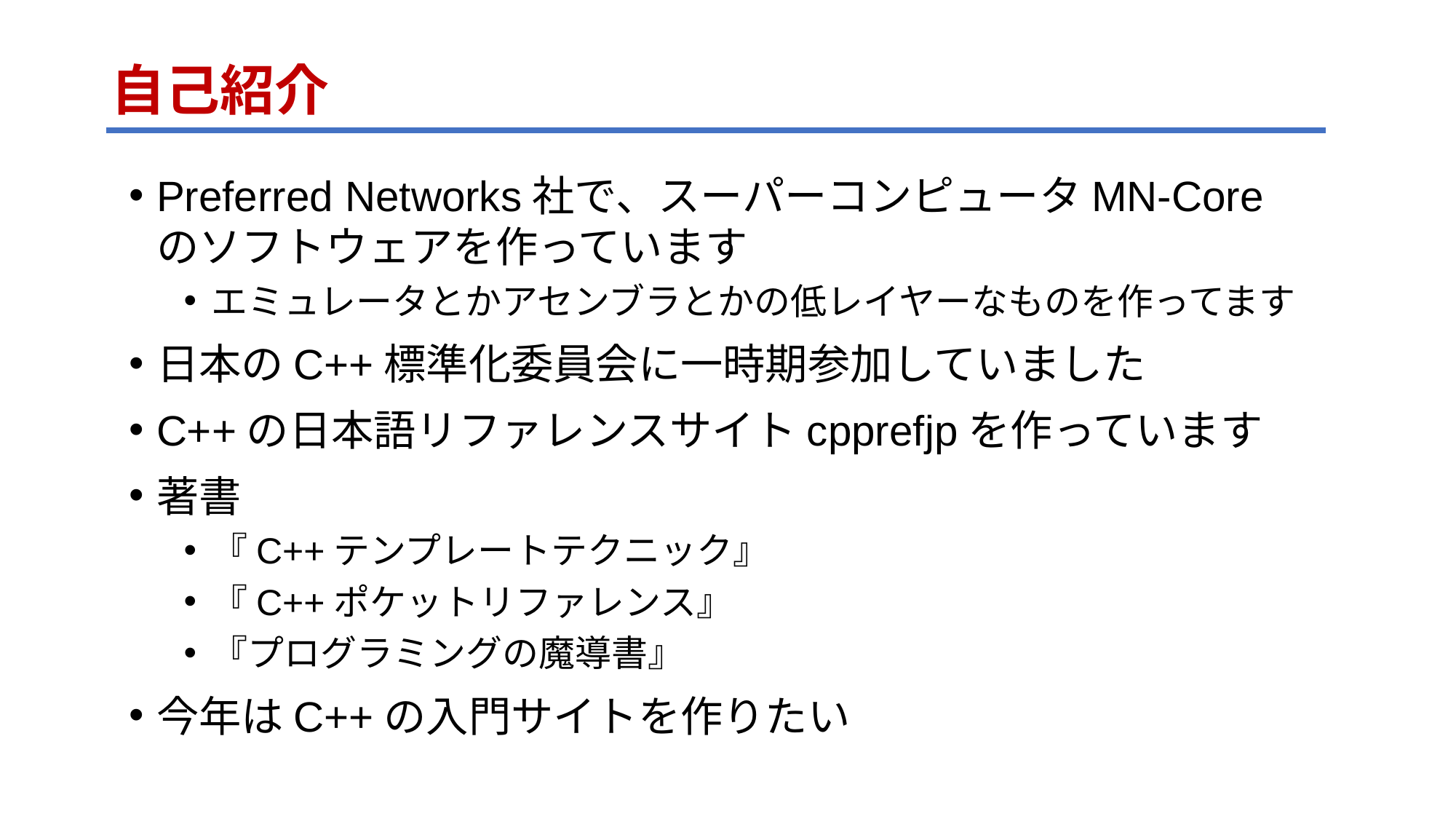

# 自己紹介
Preferred Networks社で、スーパーコンピュータMN-Coreのソフトウェアを作っています
エミュレータとかアセンブラとかの低レイヤーなものを作ってます
日本のC++標準化委員会に一時期参加していました
C++の日本語リファレンスサイトcpprefjpを作っています
著書
『C++テンプレートテクニック』
『C++ポケットリファレンス』
『プログラミングの魔導書』
今年はC++の入門サイトを作りたい